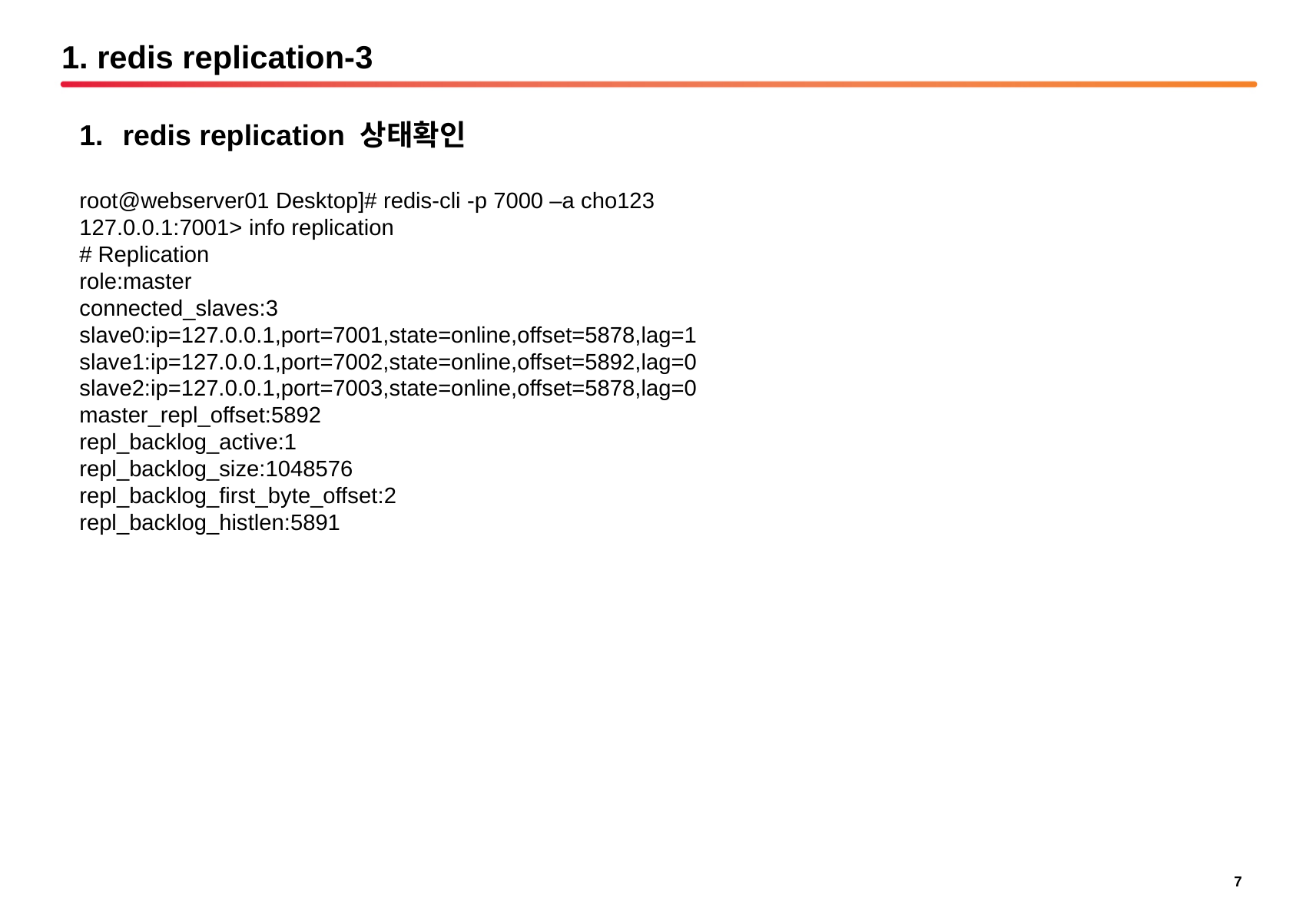

# 1. redis replication-3
redis replication 상태확인

root@webserver01 Desktop]# redis-cli -p 7000 –a cho123
127.0.0.1:7001> info replication
# Replication
role:master
connected_slaves:3
slave0:ip=127.0.0.1,port=7001,state=online,offset=5878,lag=1
slave1:ip=127.0.0.1,port=7002,state=online,offset=5892,lag=0
slave2:ip=127.0.0.1,port=7003,state=online,offset=5878,lag=0
master_repl_offset:5892
repl_backlog_active:1
repl_backlog_size:1048576
repl_backlog_first_byte_offset:2
repl_backlog_histlen:5891